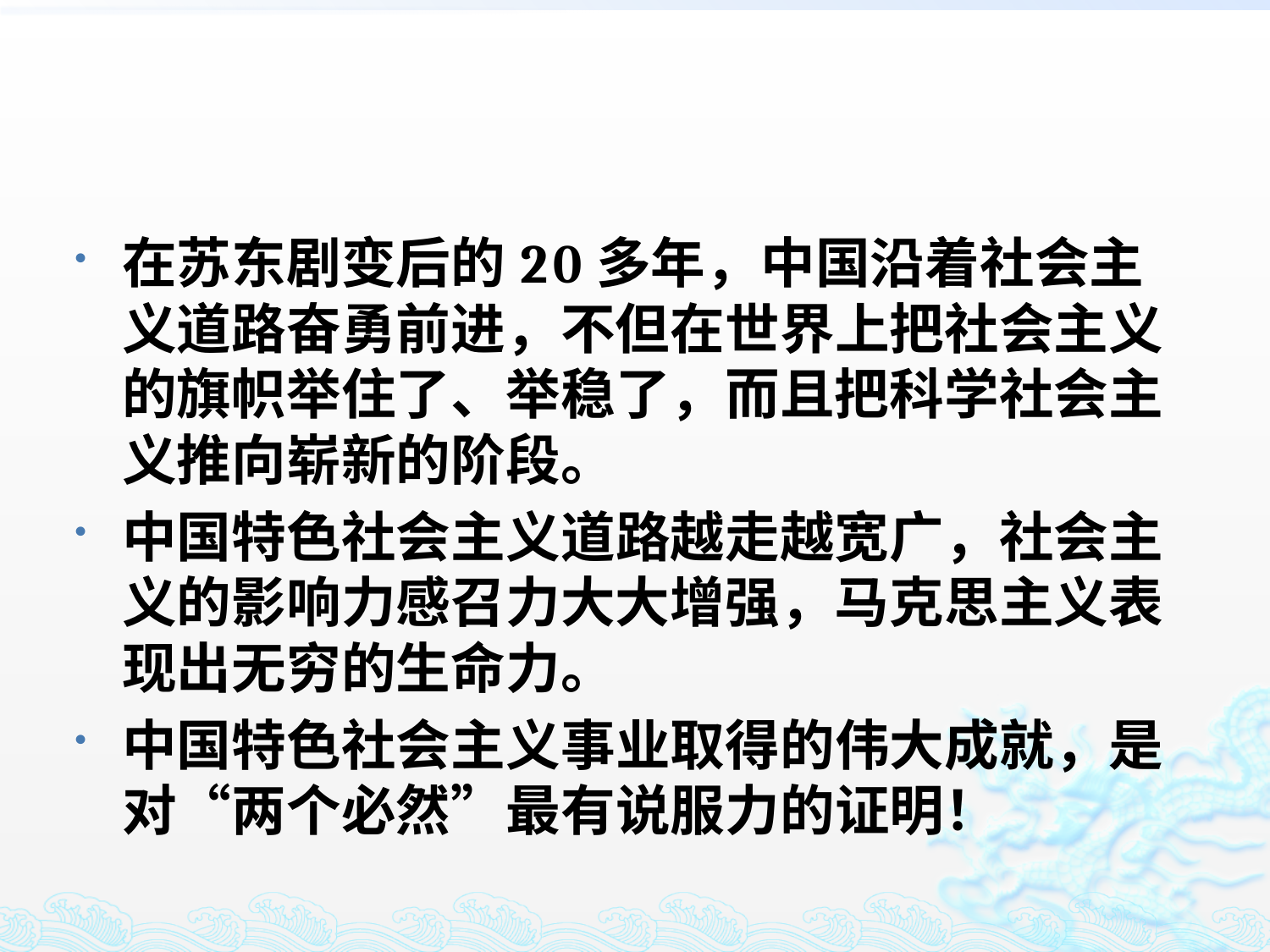

在苏东剧变后的20多年，中国沿着社会主义道路奋勇前进，不但在世界上把社会主义的旗帜举住了、举稳了，而且把科学社会主义推向崭新的阶段。
中国特色社会主义道路越走越宽广，社会主义的影响力感召力大大增强，马克思主义表现出无穷的生命力。
中国特色社会主义事业取得的伟大成就，是对“两个必然”最有说服力的证明！